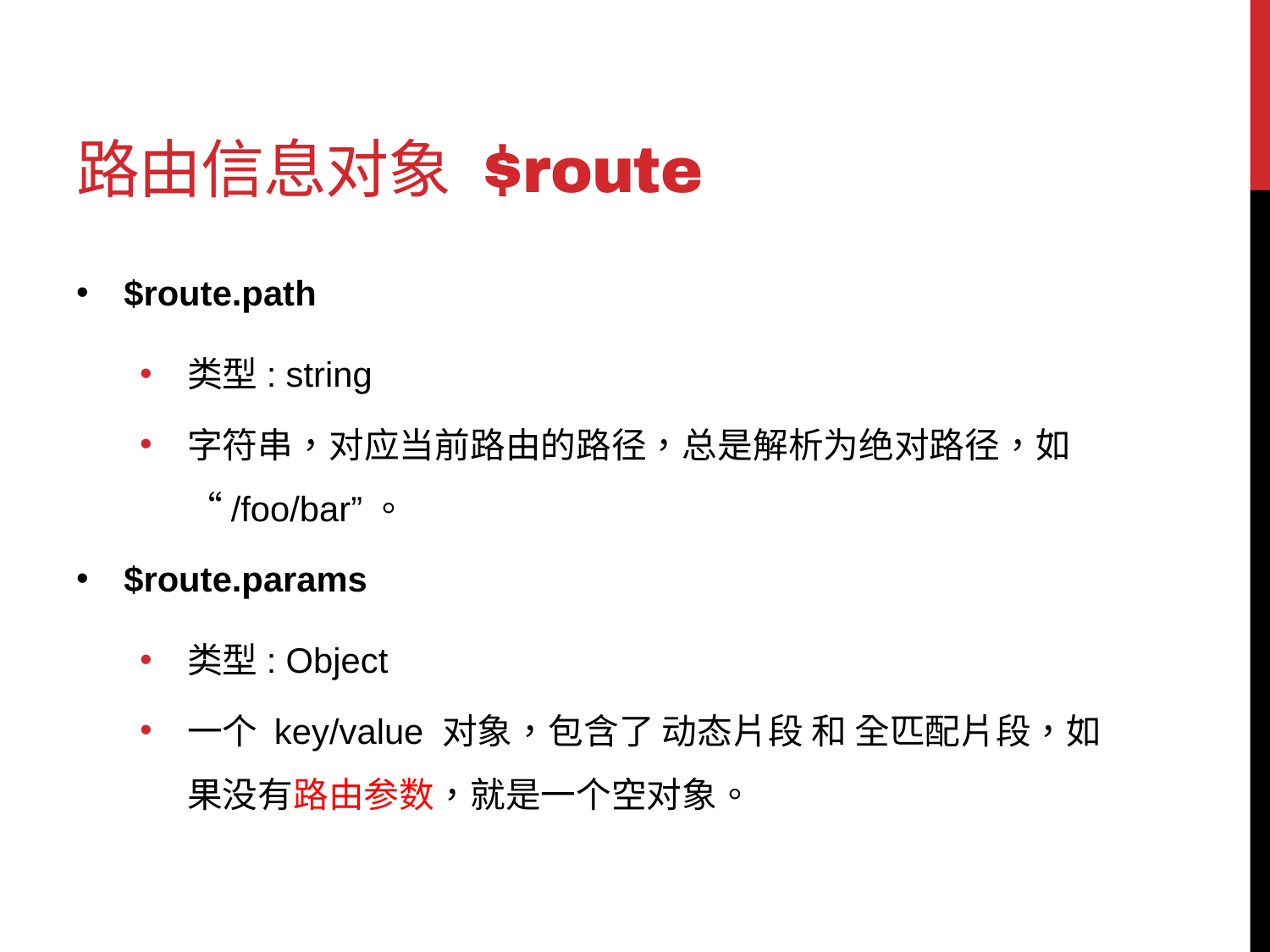

# 路由信息对象 $route
$route.path
类型: string
字符串，对应当前路由的路径，总是解析为绝对路径，如 “/foo/bar”。
$route.params
类型: Object
一个 key/value 对象，包含了 动态片段 和 全匹配片段，如果没有路由参数，就是一个空对象。